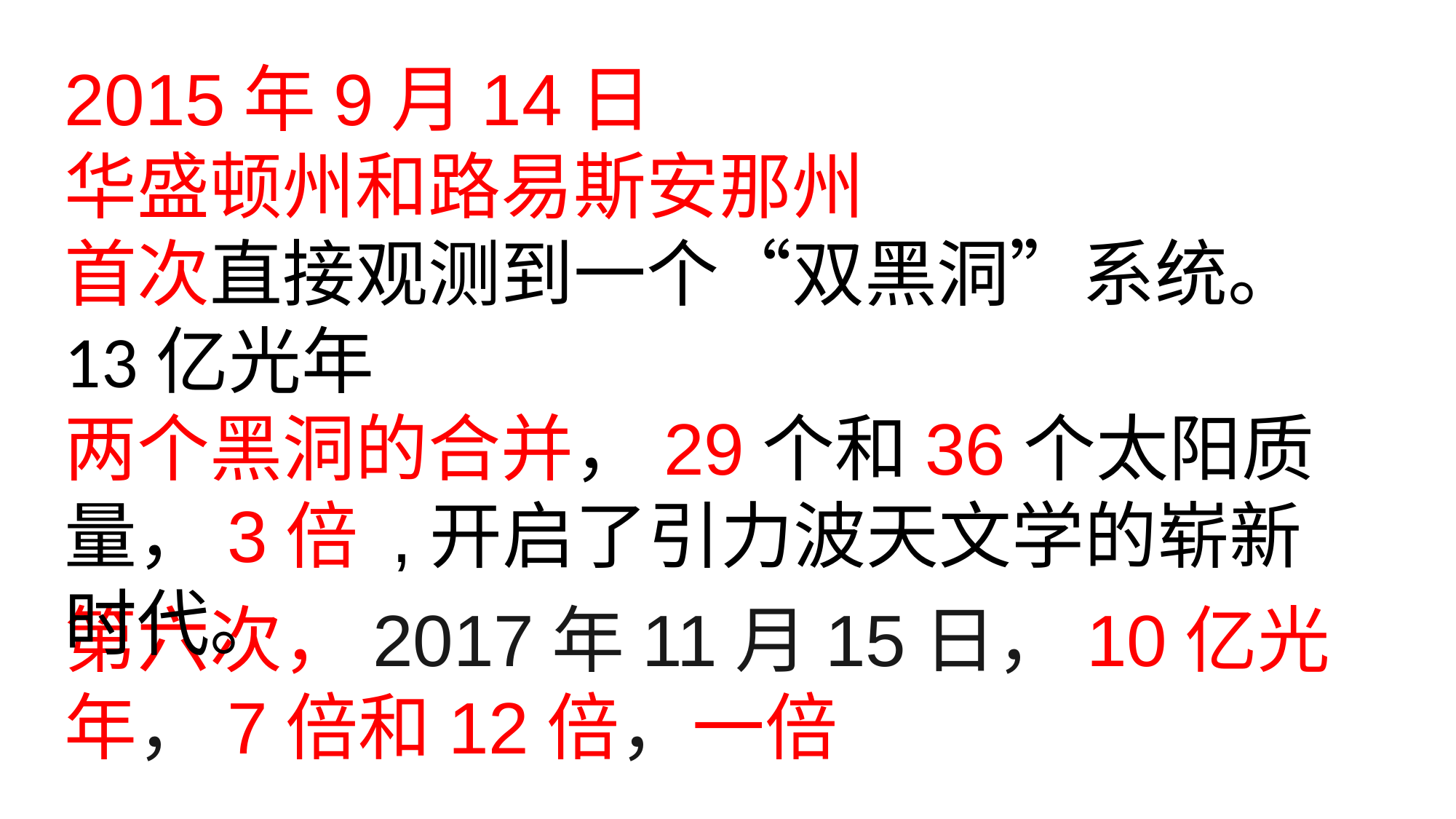

2015年9月14日
华盛顿州和路易斯安那州
首次直接观测到一个“双黑洞”系统。
13亿光年
两个黑洞的合并，29个和36个太阳质量，3倍 ,开启了引力波天文学的崭新时代。
第六次，2017年11月15日，10亿光年，7倍和12倍，一倍